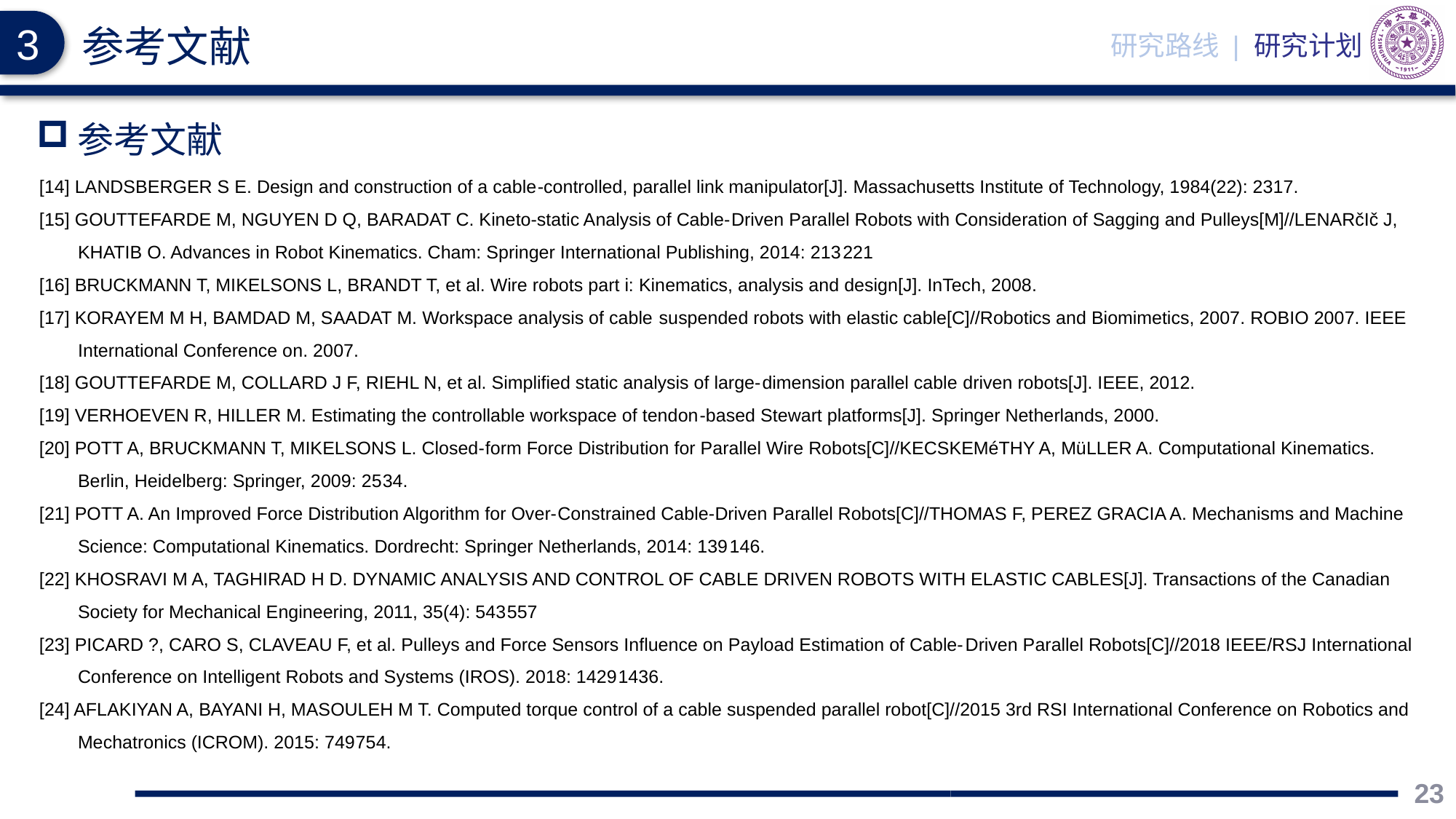

3
参考文献
研究路线 | 研究计划
参考文献
[14] LANDSBERGER S E. Design and construction of a cable­-controlled, parallel link manipulator[J]. Massachusetts Institute of Technology, 1984(22): 2317.
[15] GOUTTEFARDE M, NGUYEN D Q, BARADAT C. Kineto-static Analysis of Cable-­Driven Parallel Robots with Consideration of Sagging and Pulleys[M]//LENARčIč J, KHATIB O. Advances in Robot Kinematics. Cham: Springer International Publishing, 2014: 213­221
[16] BRUCKMANN T, MIKELSONS L, BRANDT T, et al. Wire robots part i: Kinematics, analysis and design[J]. InTech, 2008.
[17] KORAYEM M H, BAMDAD M, SAADAT M. Workspace analysis of cable­ suspended robots with elastic cable[C]//Robotics and Biomimetics, 2007. ROBIO 2007. IEEE International Conference on. 2007.
[18] GOUTTEFARDE M, COLLARD J F, RIEHL N, et al. Simplified static analysis of large-­dimension parallel cable­ driven robots[J]. IEEE, 2012.
[19] VERHOEVEN R, HILLER M. Estimating the controllable workspace of tendon­-based Stewart platforms[J]. Springer Netherlands, 2000.
[20] POTT A, BRUCKMANN T, MIKELSONS L. Closed-­form Force Distribution for Parallel Wire Robots[C]//KECSKEMéTHY A, MüLLER A. Computational Kinematics. Berlin, Heidelberg: Springer, 2009: 25­34.
[21] POTT A. An Improved Force Distribution Algorithm for Over-­Constrained Cable-­Driven Parallel Robots[C]//THOMAS F, PEREZ GRACIA A. Mechanisms and Machine Science: Computational Kinematics. Dordrecht: Springer Netherlands, 2014: 139­146.
[22] KHOSRAVI M A, TAGHIRAD H D. DYNAMIC ANALYSIS AND CONTROL OF CABLE DRIVEN ROBOTS WITH ELASTIC CABLES[J]. Transactions of the Canadian Society for Mechanical Engineering, 2011, 35(4): 543­557
[23] PICARD ?, CARO S, CLAVEAU F, et al. Pulleys and Force Sensors Influence on Payload Estimation of Cable-­Driven Parallel Robots[C]//2018 IEEE/RSJ International Conference on Intelligent Robots and Systems (IROS). 2018: 1429­1436.
[24] AFLAKIYAN A, BAYANI H, MASOULEH M T. Computed torque control of a cable suspended parallel robot[C]//2015 3rd RSI International Conference on Robotics and Mechatronics (ICROM). 2015: 749­754.
23